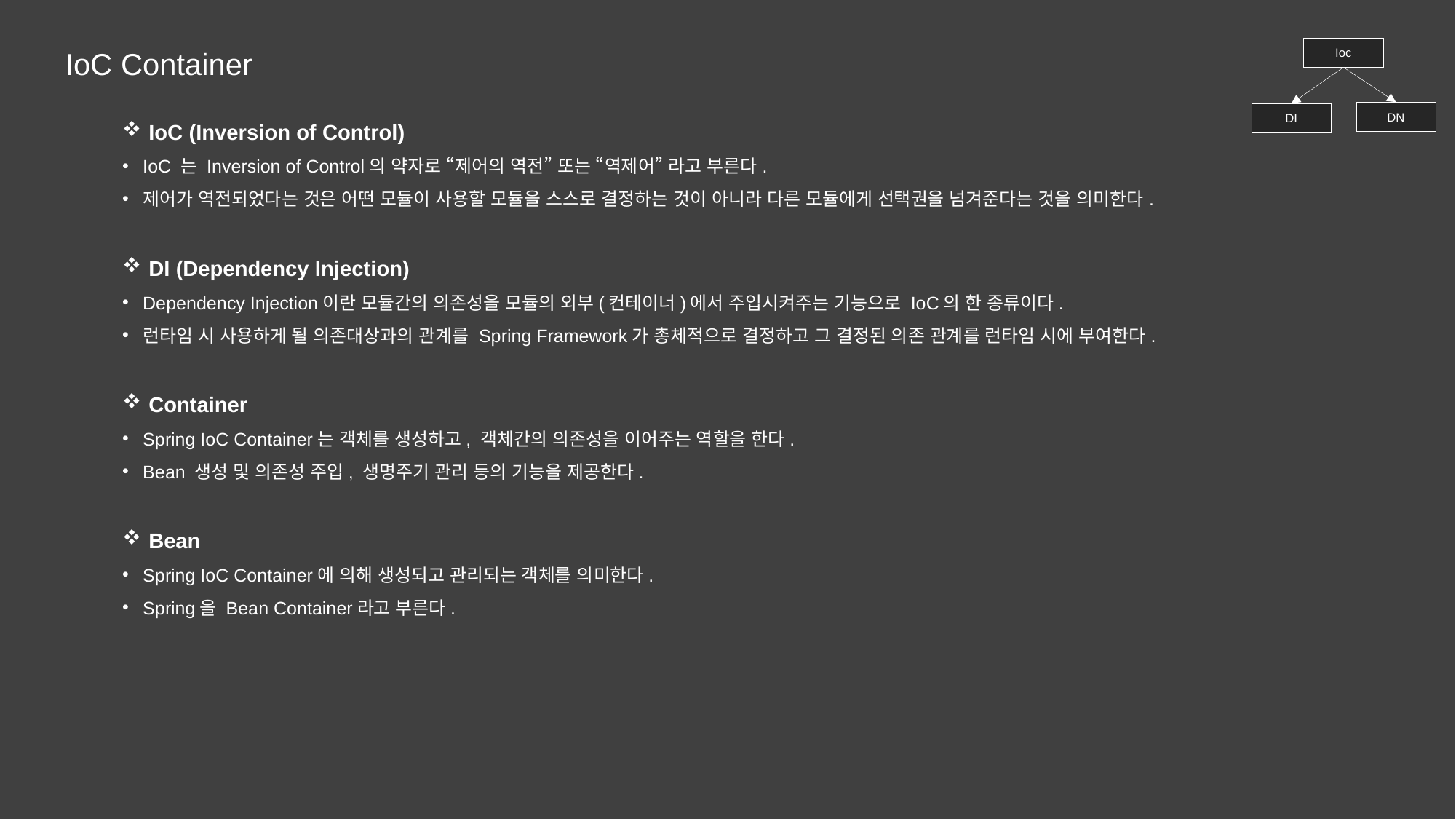

Ioc
IoC Container
 IoC (Inversion of Control)
IoC 는 Inversion of Control의 약자로 “제어의 역전” 또는 “역제어” 라고 부른다.
제어가 역전되었다는 것은 어떤 모듈이 사용할 모듈을 스스로 결정하는 것이 아니라 다른 모듈에게 선택권을 넘겨준다는 것을 의미한다.

 DI (Dependency Injection)
Dependency Injection이란 모듈간의 의존성을 모듈의 외부(컨테이너)에서 주입시켜주는 기능으로 IoC의 한 종류이다.
런타임 시 사용하게 될 의존대상과의 관계를 Spring Framework가 총체적으로 결정하고 그 결정된 의존 관계를 런타임 시에 부여한다.

 Container
Spring IoC Container는 객체를 생성하고, 객체간의 의존성을 이어주는 역할을 한다.
Bean 생성 및 의존성 주입, 생명주기 관리 등의 기능을 제공한다.

 Bean
Spring IoC Container에 의해 생성되고 관리되는 객체를 의미한다.
Spring을 Bean Container라고 부른다.
DN
DI